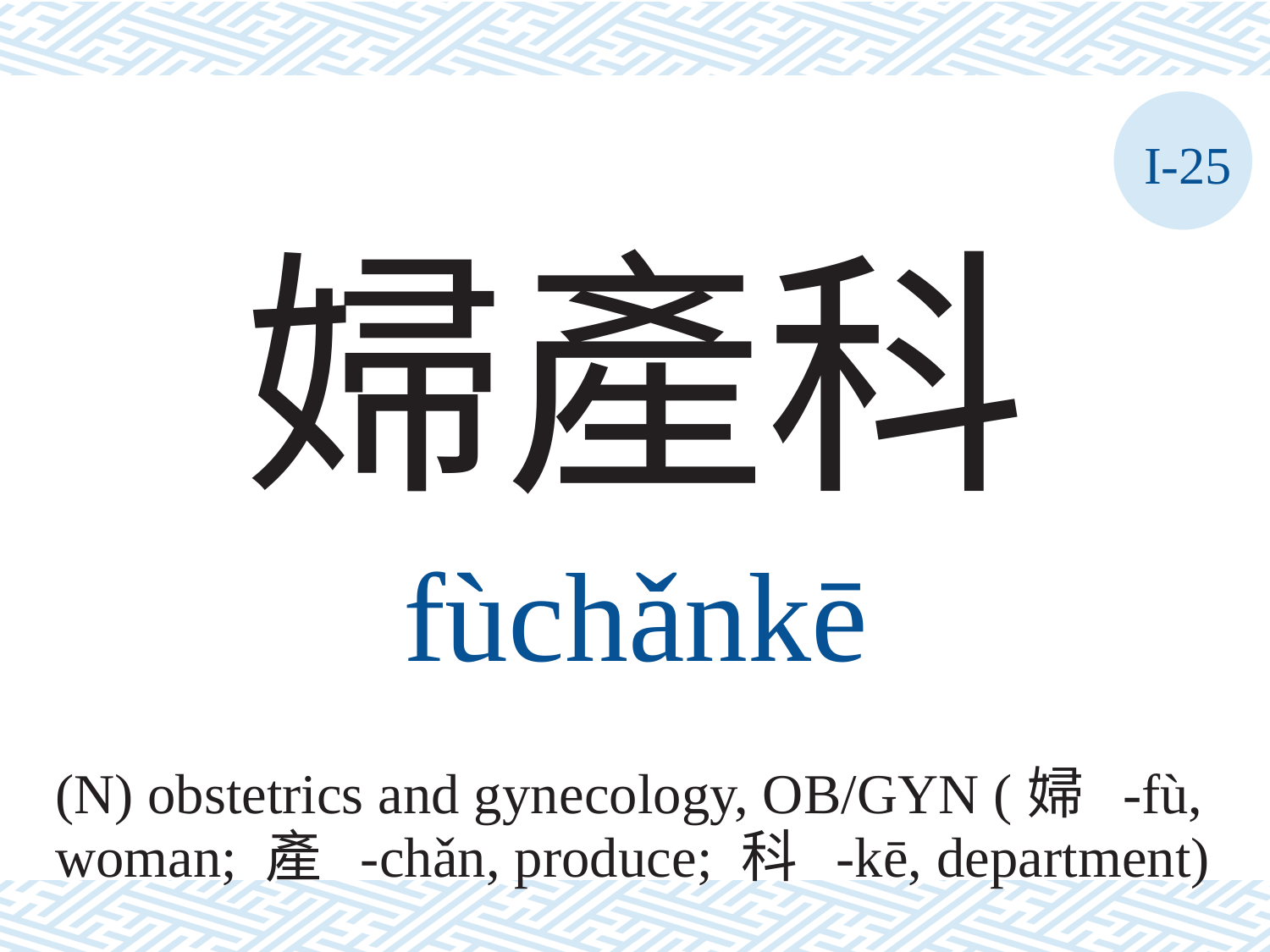

I-25
婦產科
fùchǎnkē
(N) obstetrics and gynecology, OB/GYN (婦  -fù, woman; 產  -chǎn, produce; 科  -kē, department)